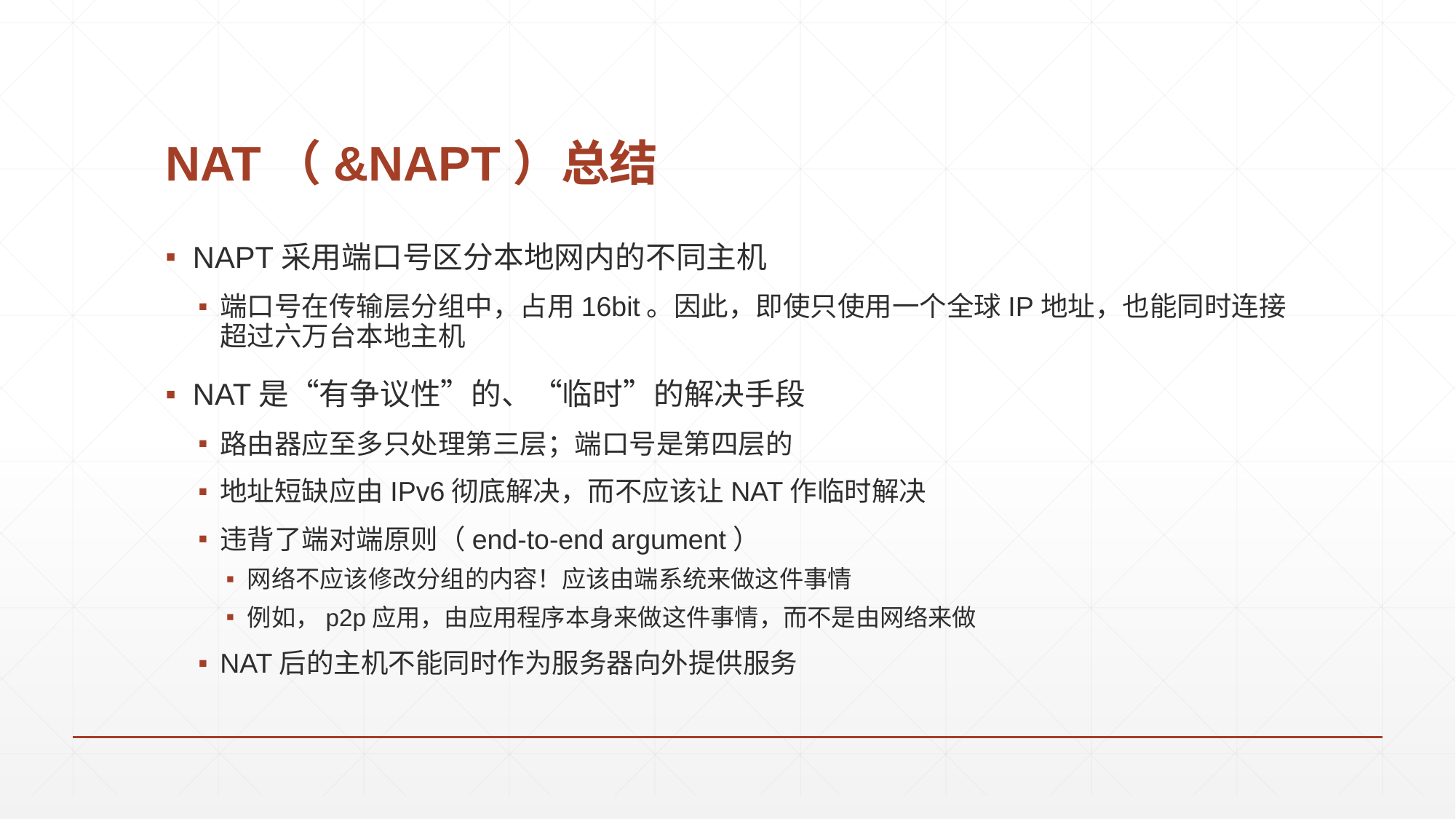

# NAT（&NAPT）总结
NAPT采用端口号区分本地网内的不同主机
端口号在传输层分组中，占用16bit。因此，即使只使用一个全球IP地址，也能同时连接超过六万台本地主机
NAT是“有争议性”的、“临时”的解决手段
路由器应至多只处理第三层；端口号是第四层的
地址短缺应由IPv6彻底解决，而不应该让NAT作临时解决
违背了端对端原则（end-to-end argument）
网络不应该修改分组的内容！应该由端系统来做这件事情
例如，p2p应用，由应用程序本身来做这件事情，而不是由网络来做
NAT后的主机不能同时作为服务器向外提供服务